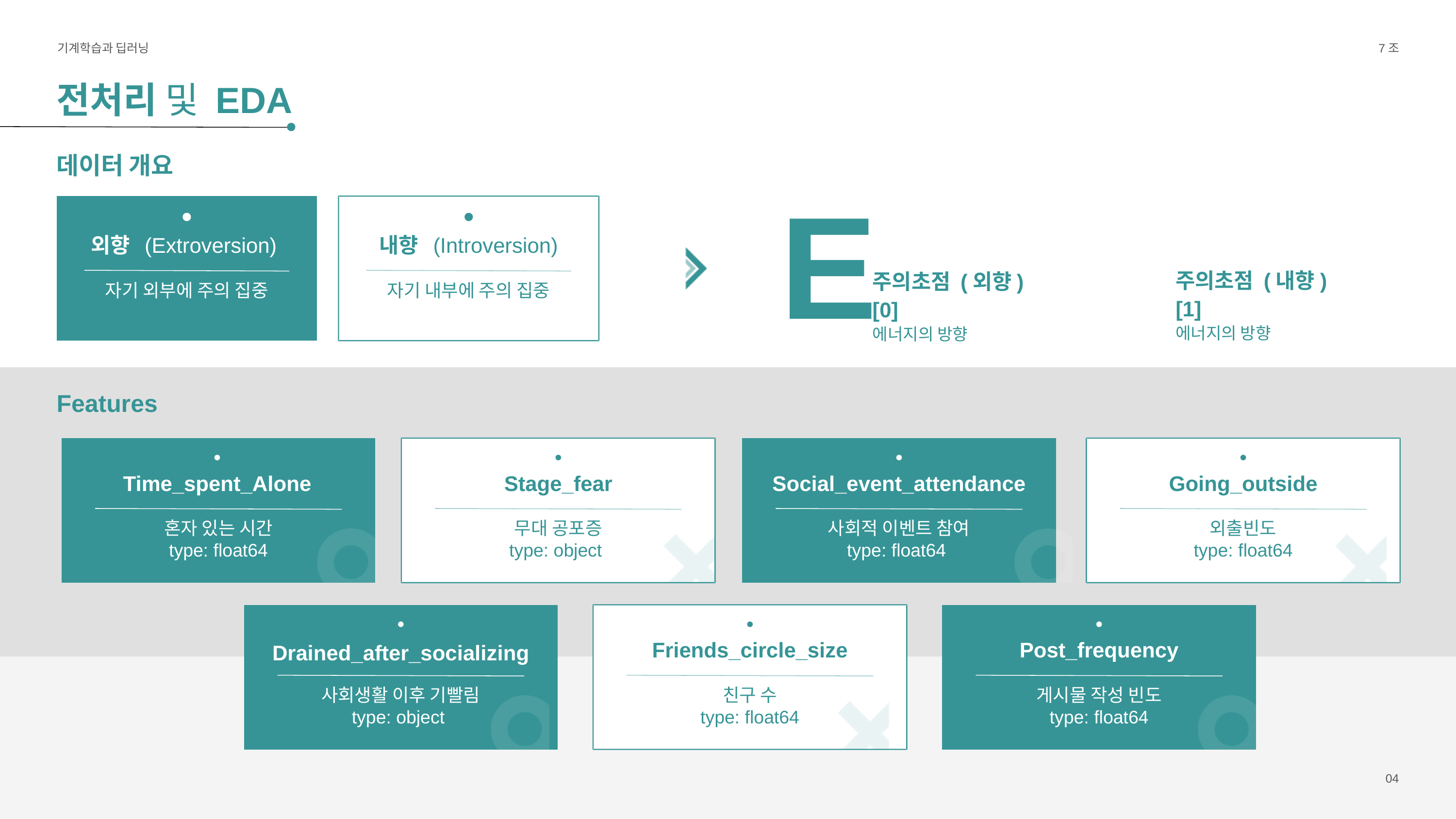

기계학습과 딥러닝
7조
전처리 및 EDA

데이터 개요
I
E

외향  (Extroversion)
내향  (Introversion)

주의초점 (내향) [1]
에너지의 방향
주의초점 (외향) [0]
에너지의 방향

자기 외부에 주의 집중
자기 내부에 주의 집중

Features

Time_spent_Alone
Stage_fear
Social_event_attendance
Going_outside

혼자 있는 시간
type: float64
무대 공포증
type: object
사회적 이벤트 참여
type: float64
외출빈도
type: float64

Friends_circle_size
Post_frequency
Drained_after_socializing

사회생활 이후 기빨림
type: object
친구 수
type: float64
게시물 작성 빈도
type: float64

04